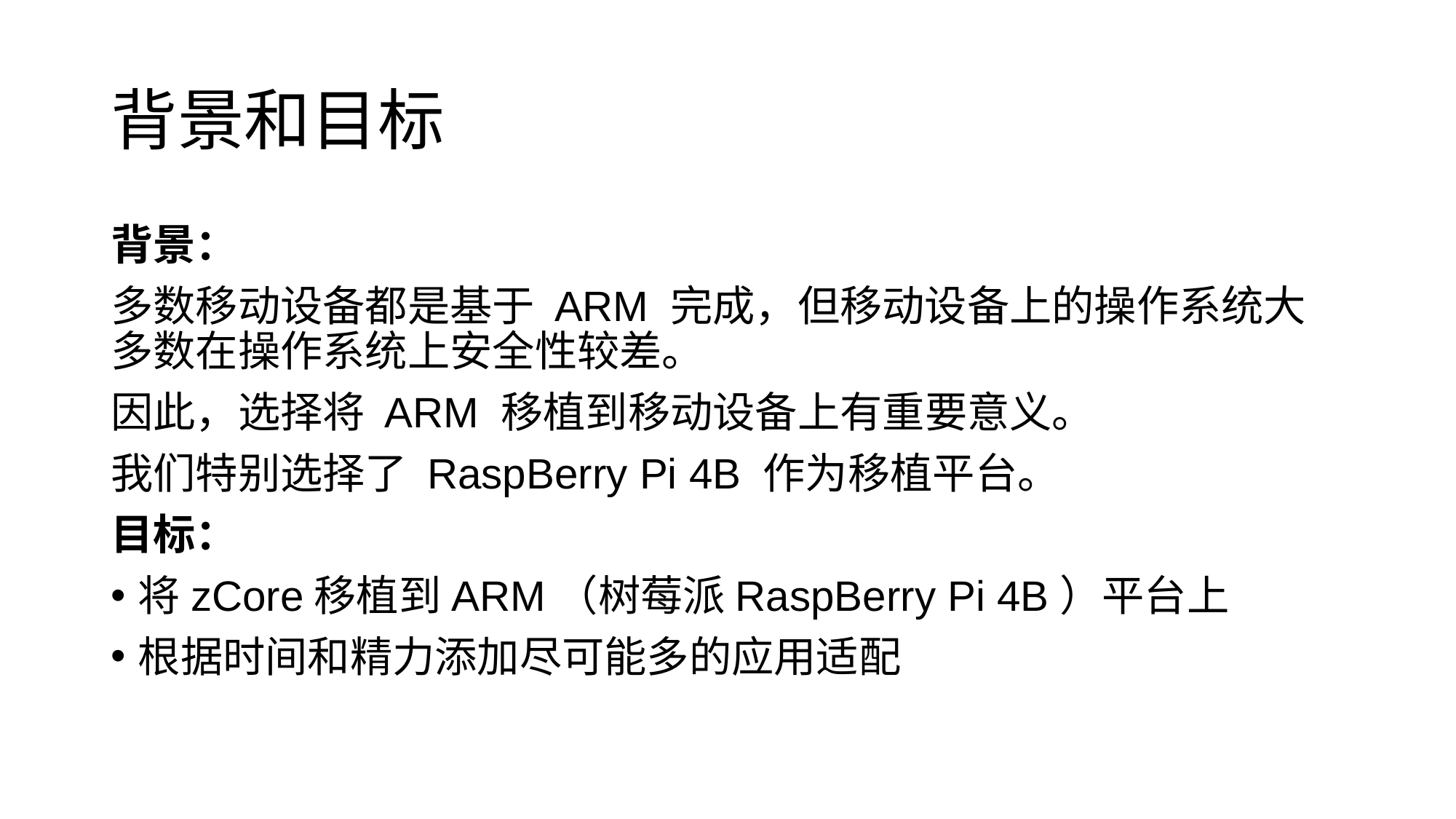

# 背景和目标
背景：
多数移动设备都是基于 ARM 完成，但移动设备上的操作系统大多数在操作系统上安全性较差。
因此，选择将 ARM 移植到移动设备上有重要意义。
我们特别选择了 RaspBerry Pi 4B 作为移植平台。
目标：
将zCore移植到ARM（树莓派RaspBerry Pi 4B）平台上
根据时间和精力添加尽可能多的应用适配